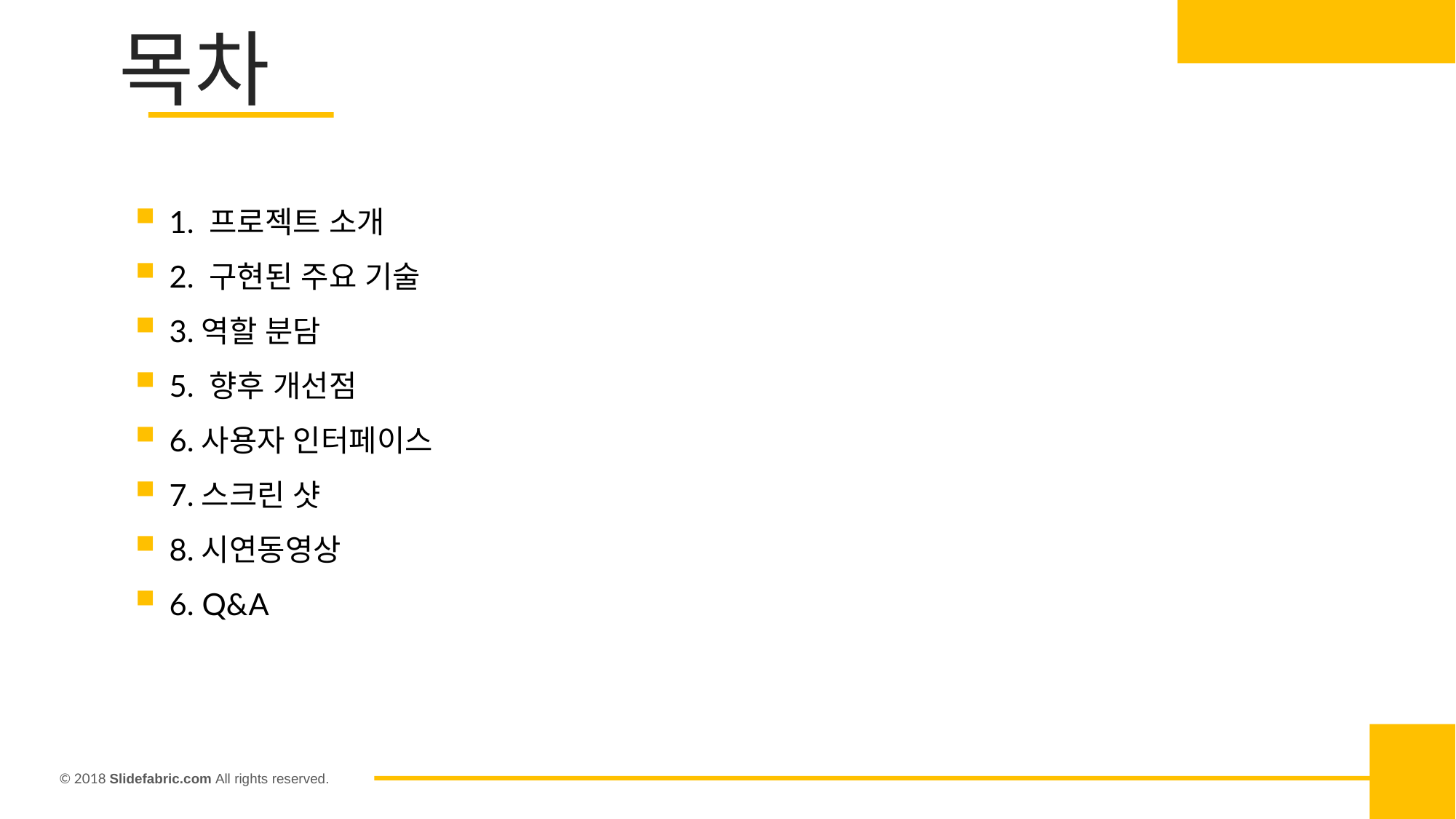

목차

1. 프로젝트 소개
2. 구현된 주요 기술
3.역할 분담
5. 향후 개선점
6.사용자 인터페이스
7.스크린 샷
8.시연동영상
6. Q&A
2